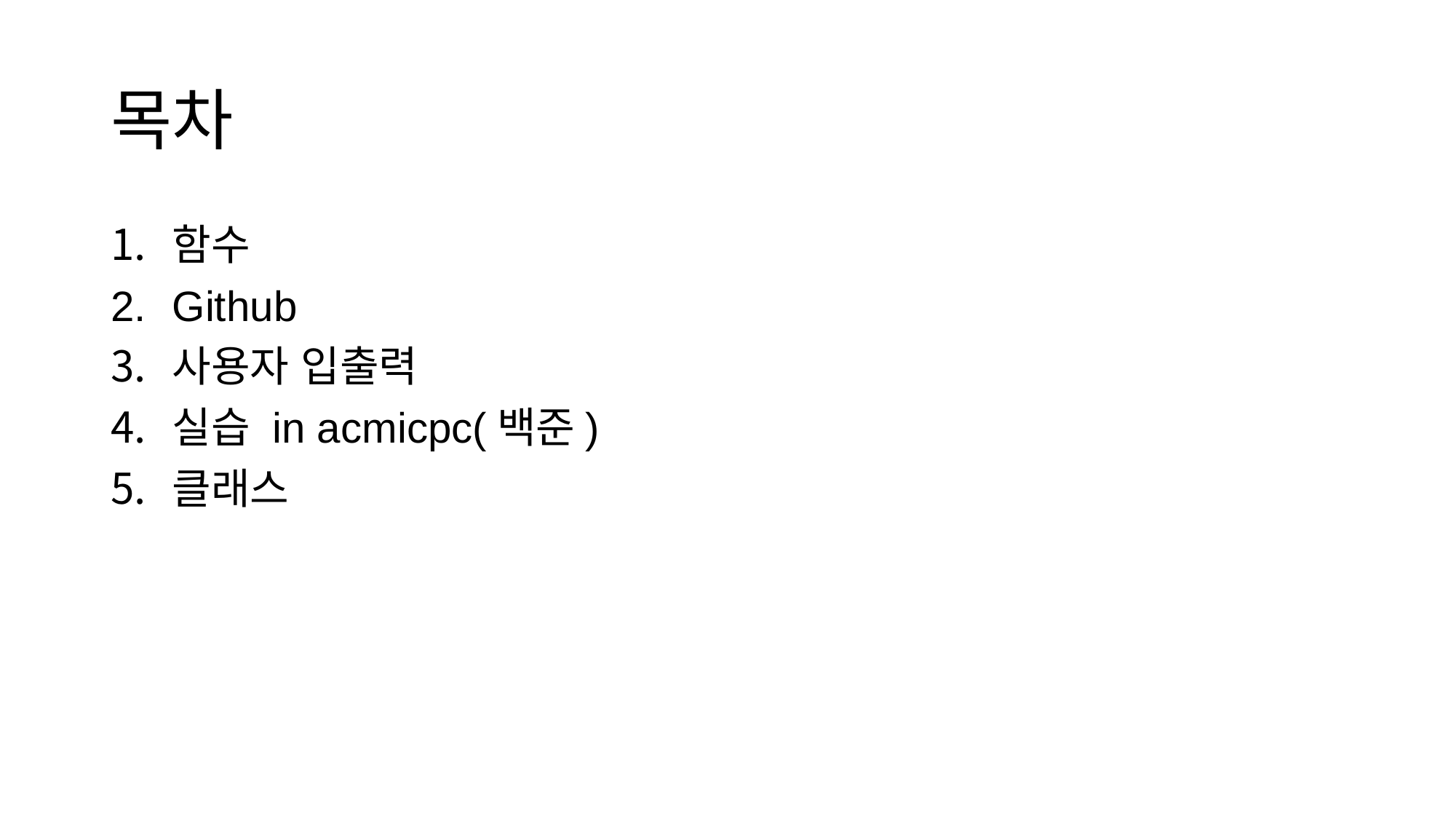

# 목차
함수
Github
사용자 입출력
실습 in acmicpc(백준)
클래스